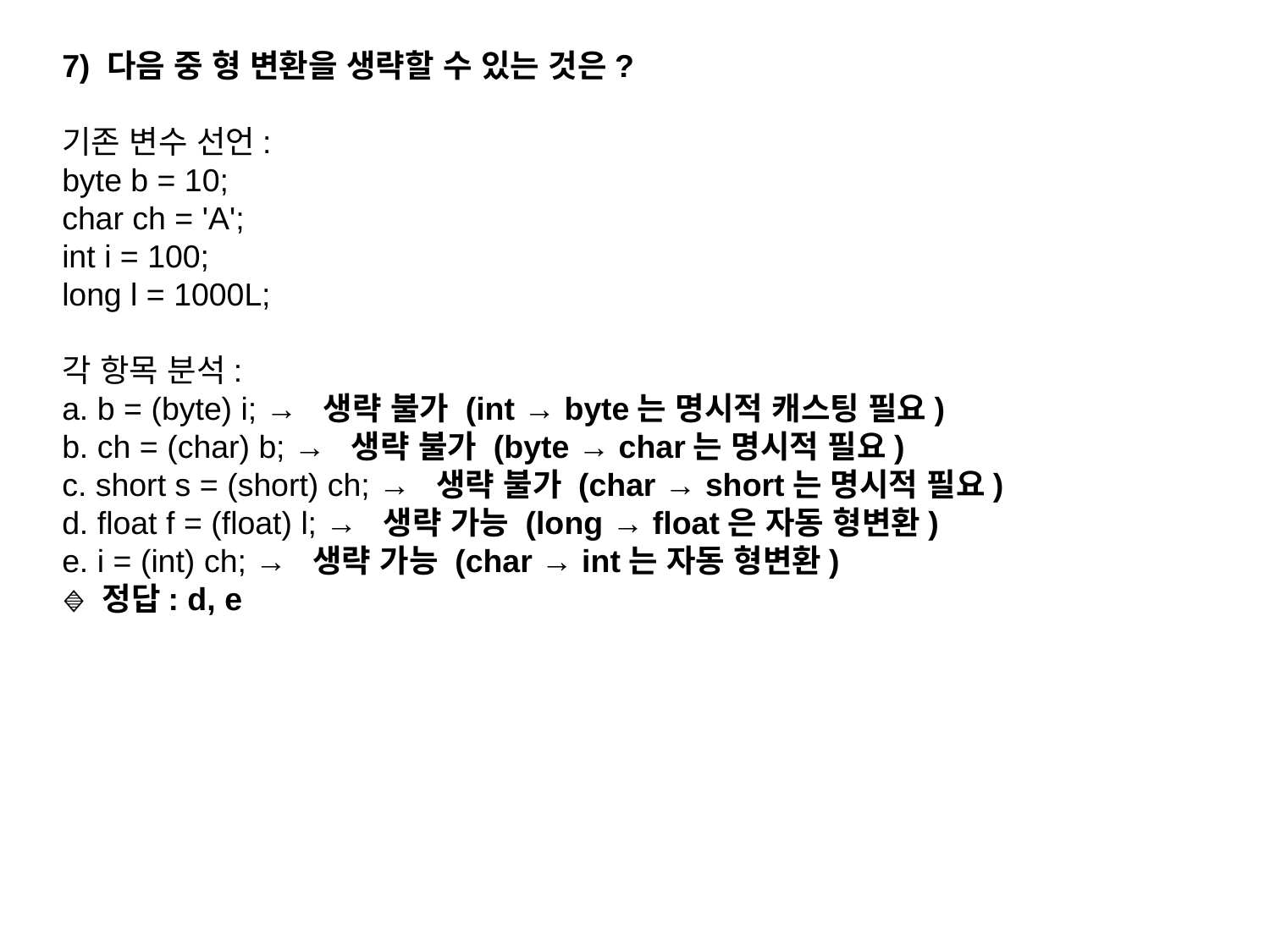

7) 다음 중 형 변환을 생략할 수 있는 것은?

기존 변수 선언:
byte b = 10;
char ch = 'A';
int i = 100;
long l = 1000L;

각 항목 분석:
a. b = (byte) i; →  생략 불가 (int → byte는 명시적 캐스팅 필요)
b. ch = (char) b; →  생략 불가 (byte → char는 명시적 필요)
c. short s = (short) ch; →  생략 불가 (char → short는 명시적 필요)
d. float f = (float) l; →  생략 가능 (long → float은 자동 형변환)
e. i = (int) ch; →  생략 가능 (char → int는 자동 형변환)
🔹 정답: d, e